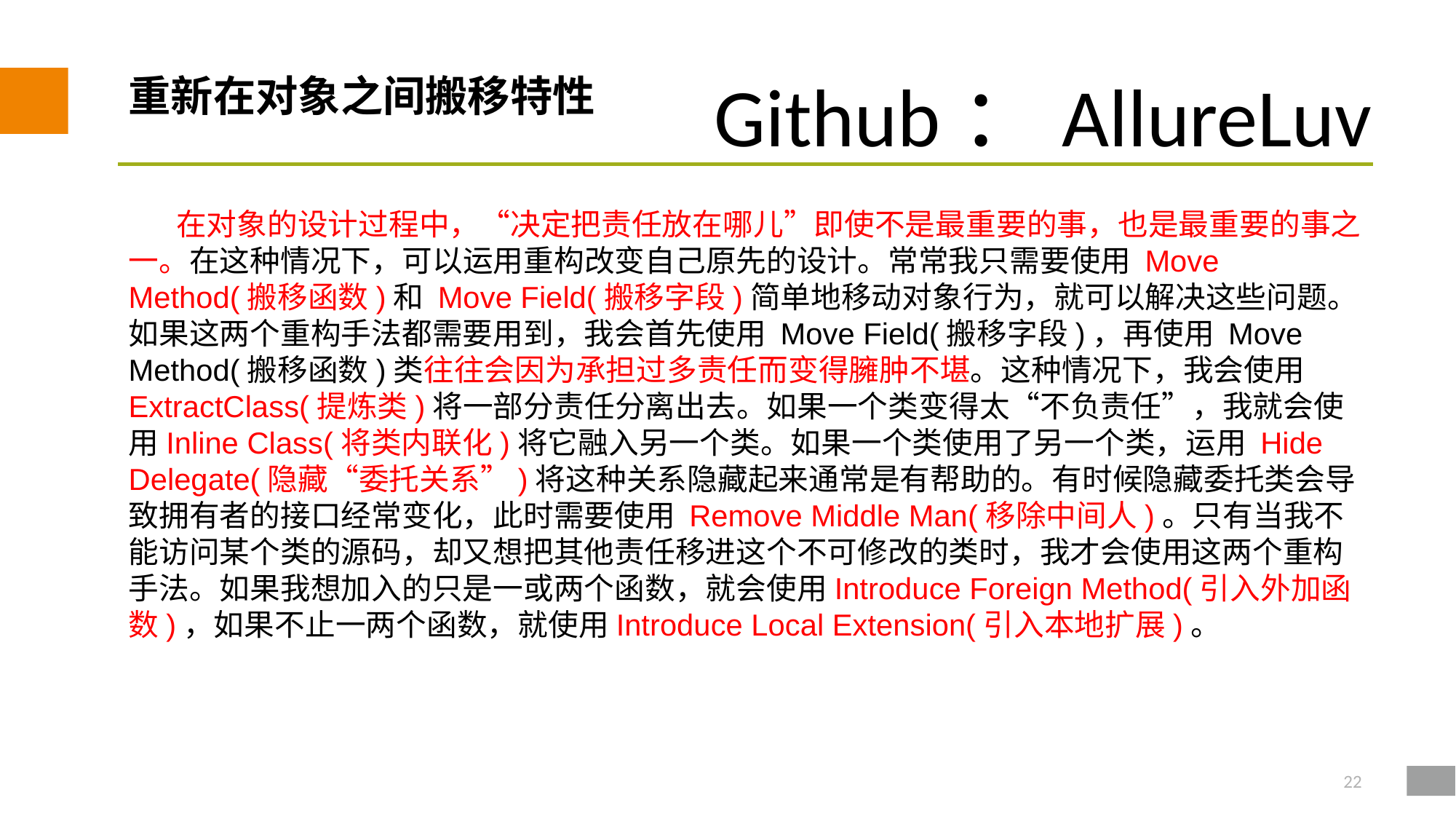

# 重新在对象之间搬移特性

      在对象的设计过程中，“决定把责任放在哪儿”即使不是最重要的事，也是最重要的事之一。在这种情况下，可以运用重构改变自己原先的设计。常常我只需要使用 Move Method(搬移函数)和 Move Field(搬移字段)简单地移动对象行为，就可以解决这些问题。如果这两个重构手法都需要用到，我会首先使用 Move Field(搬移字段)，再使用 Move Method(搬移函数)类往往会因为承担过多责任而变得臃肿不堪。这种情况下，我会使用 ExtractClass(提炼类)将一部分责任分离出去。如果一个类变得太“不负责任”，我就会使用Inline Class(将类内联化)将它融入另一个类。如果一个类使用了另一个类，运用 Hide Delegate(隐藏“委托关系”)将这种关系隐藏起来通常是有帮助的。有时候隐藏委托类会导致拥有者的接口经常变化，此时需要使用 Remove Middle Man(移除中间人)。只有当我不能访问某个类的源码，却又想把其他责任移进这个不可修改的类时，我才会使用这两个重构手法。如果我想加入的只是一或两个函数，就会使用Introduce Foreign Method(引入外加函数)，如果不止一两个函数，就使用Introduce Local Extension(引入本地扩展)。
22